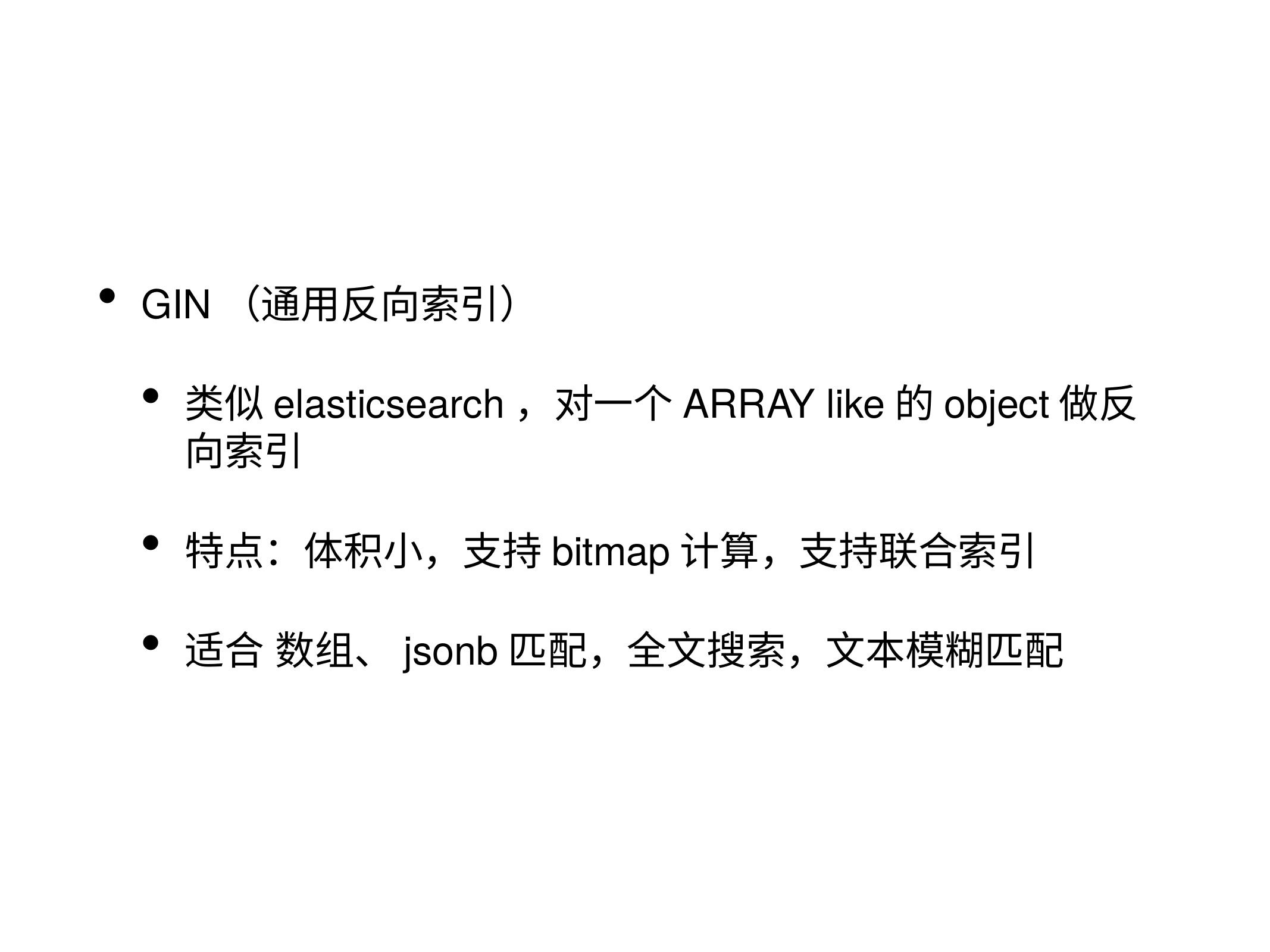

GIN（通用反向索引）
类似elasticsearch，对一个ARRAY like的object做反向索引
特点：体积小，支持bitmap计算，支持联合索引
适合 数组、jsonb匹配，全文搜索，文本模糊匹配